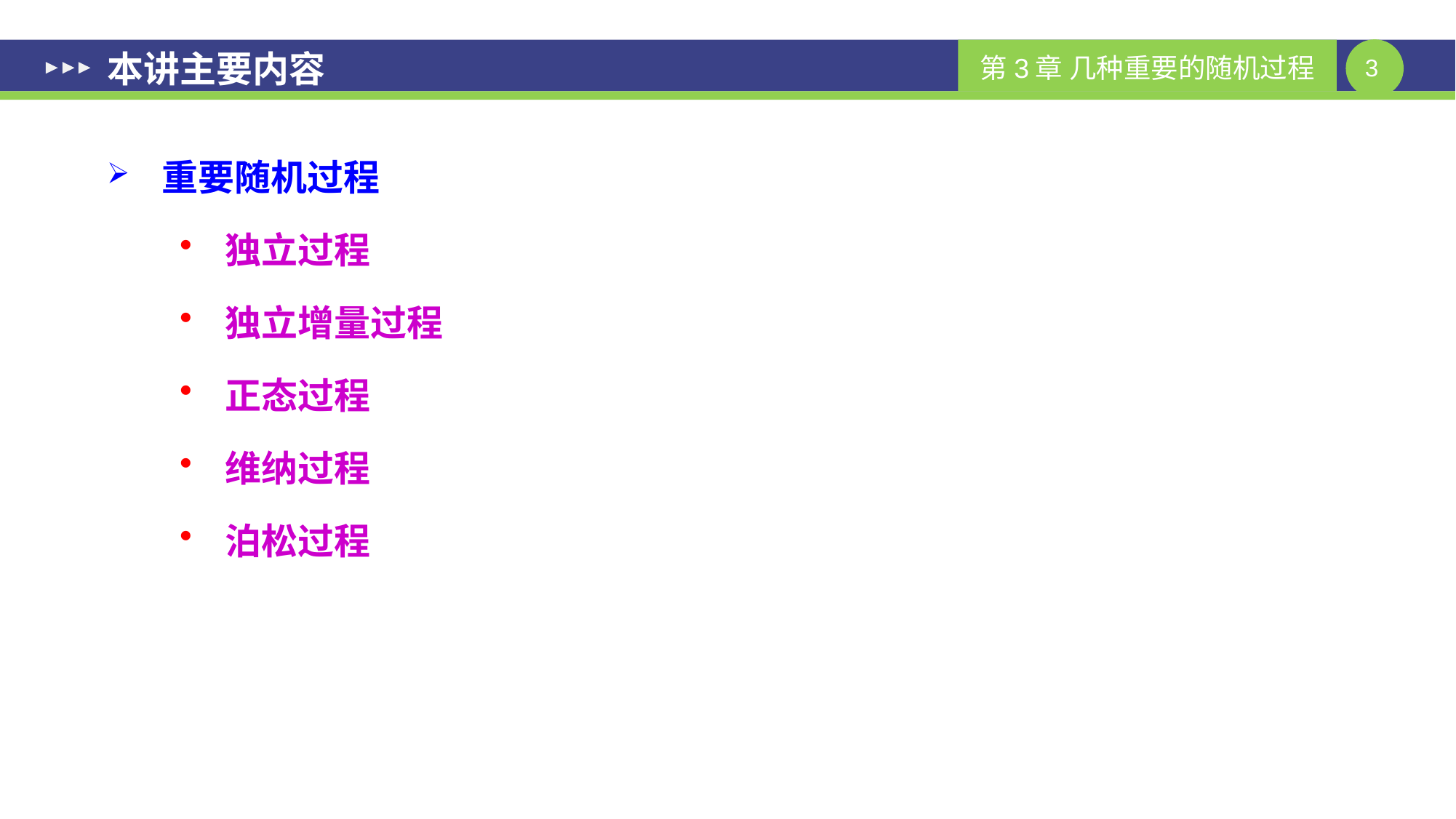

# 本讲主要内容
重要随机过程
独立过程
独立增量过程
正态过程
维纳过程
泊松过程